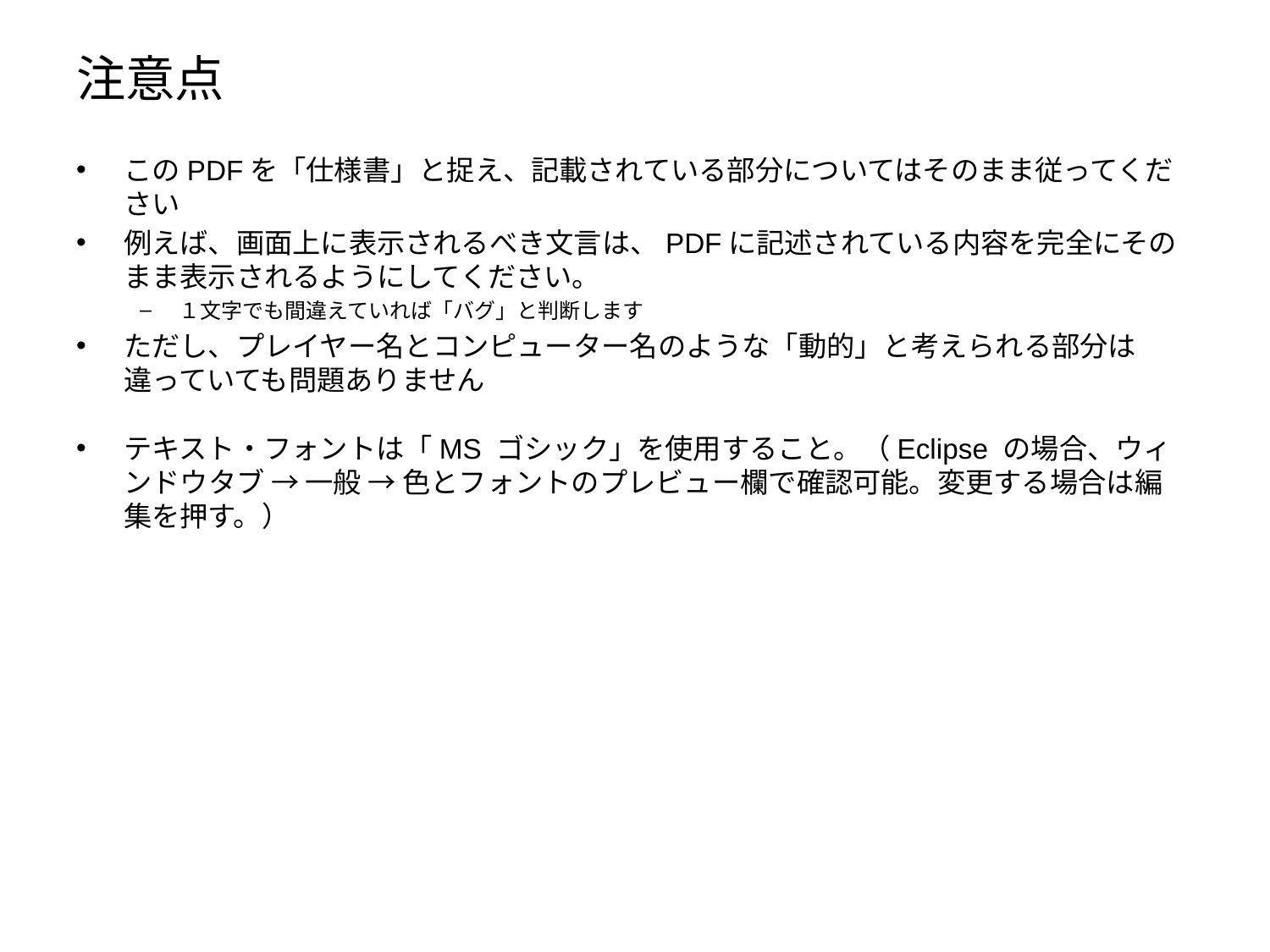

# 注意点
このPDFを「仕様書」と捉え、記載されている部分についてはそのまま従ってください
例えば、画面上に表示されるべき文言は、PDFに記述されている内容を完全にそのまま表示されるようにしてください。
１文字でも間違えていれば「バグ」と判断します
ただし、プレイヤー名とコンピューター名のような「動的」と考えられる部分は違っていても問題ありません

テキスト・フォントは「MS ゴシック」を使用すること。（Eclipse の場合、ウィンドウタブ → 一般 → 色とフォントのプレビュー欄で確認可能。変更する場合は編集を押す。）